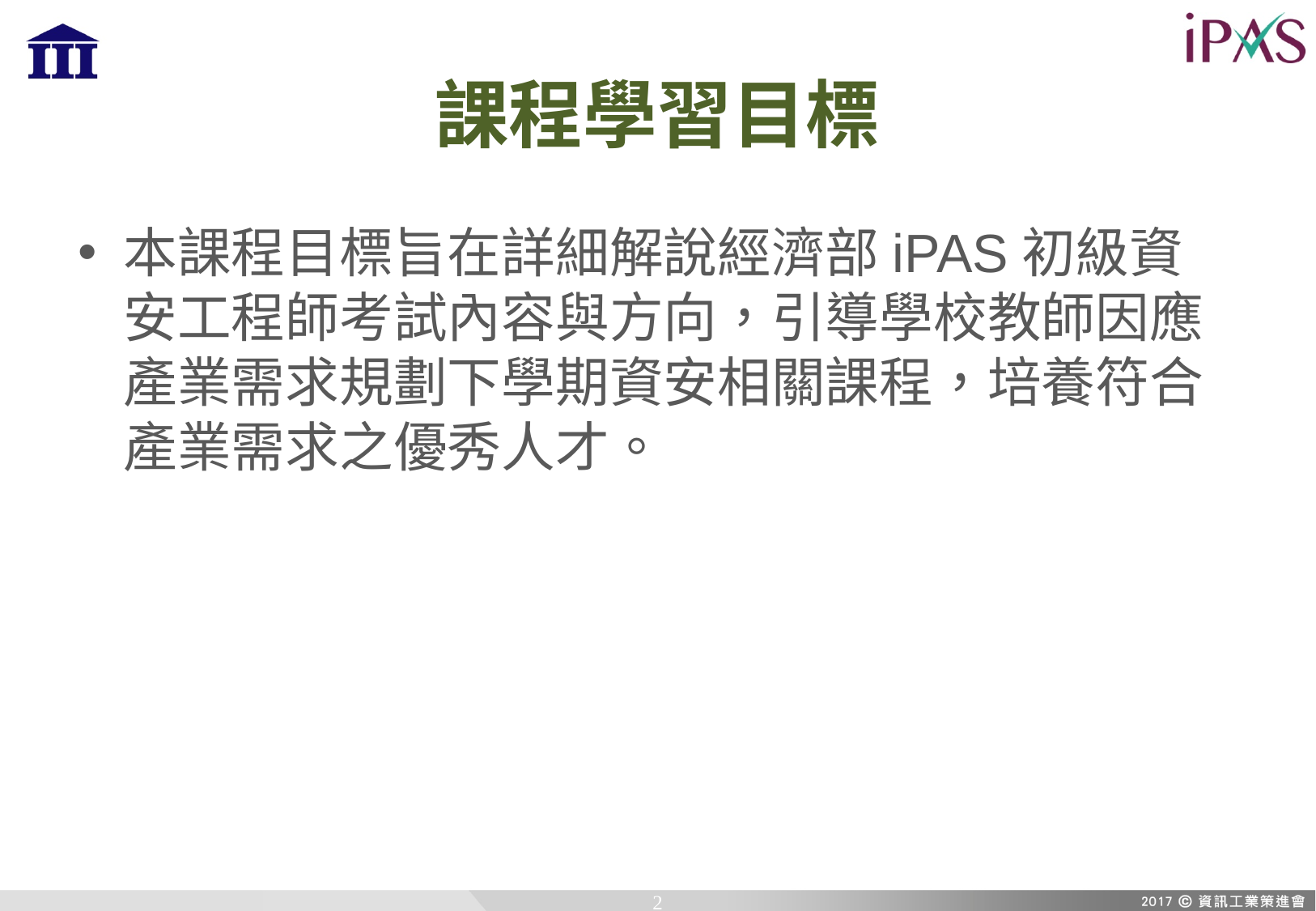

# 課程學習目標
本課程目標旨在詳細解說經濟部iPAS初級資安工程師考試內容與方向，引導學校教師因應產業需求規劃下學期資安相關課程，培養符合產業需求之優秀人才。
2